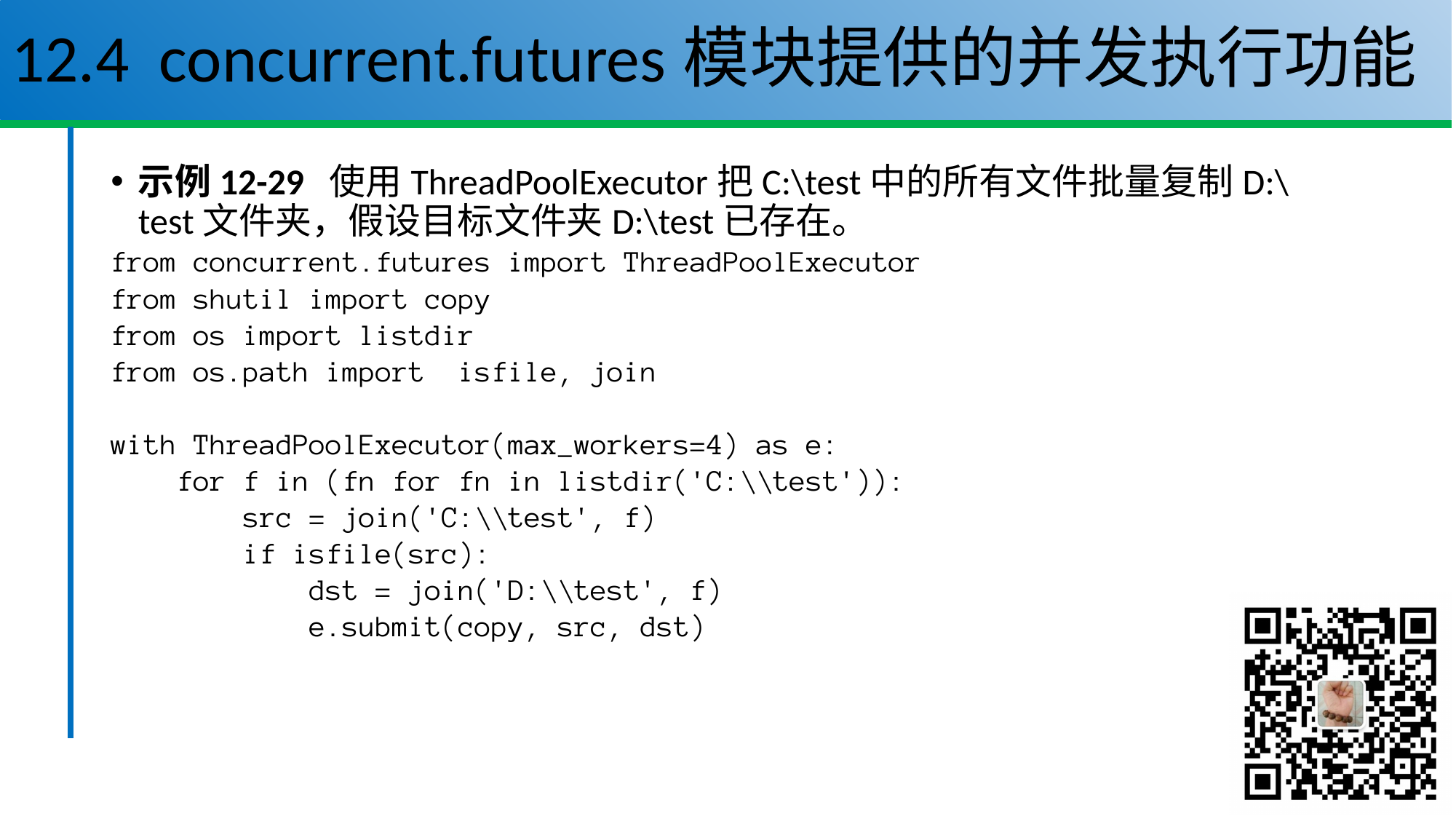

# 12.4  concurrent.futures模块提供的并发执行功能
示例12-29  使用ThreadPoolExecutor把C:\test中的所有文件批量复制D:\test文件夹，假设目标文件夹D:\test已存在。
from concurrent.futures import ThreadPoolExecutor
from shutil import copy
from os import listdir
from os.path import  isfile, join

with ThreadPoolExecutor(max_workers=4) as e:
    for f in (fn for fn in listdir('C:\\test')):
        src = join('C:\\test', f)
        if isfile(src):
            dst = join('D:\\test', f)
            e.submit(copy, src, dst)
71